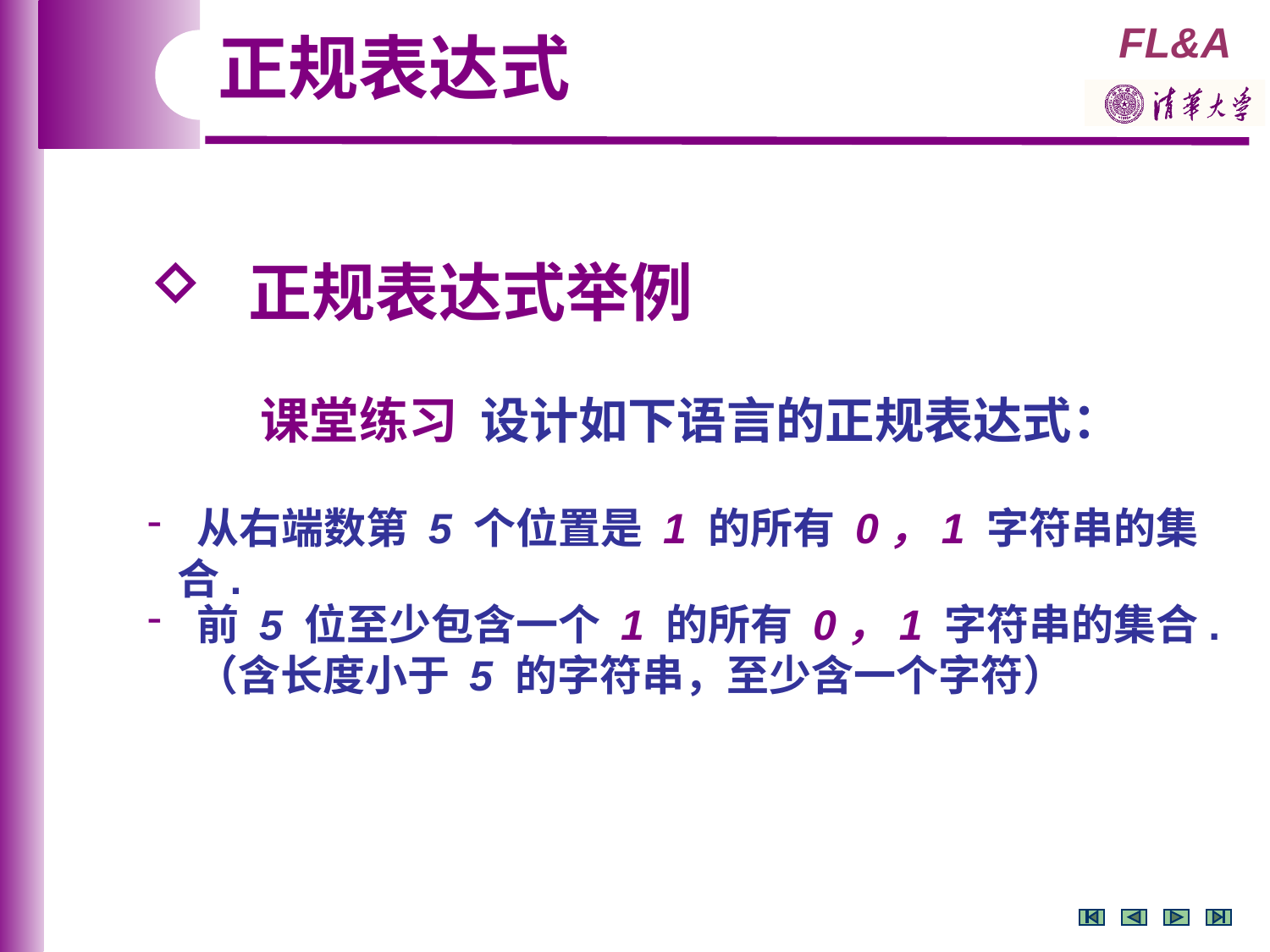

正规表达式
  正规表达式举例

 课堂练习  设计如下语言的正规表达式：

 从右端数第 5 个位置是 1 的所有 0，1 字符串的集合.

 前 5 位至少包含一个 1 的所有 0，1 字符串的集合.
    （含长度小于 5 的字符串，至少含一个字符）